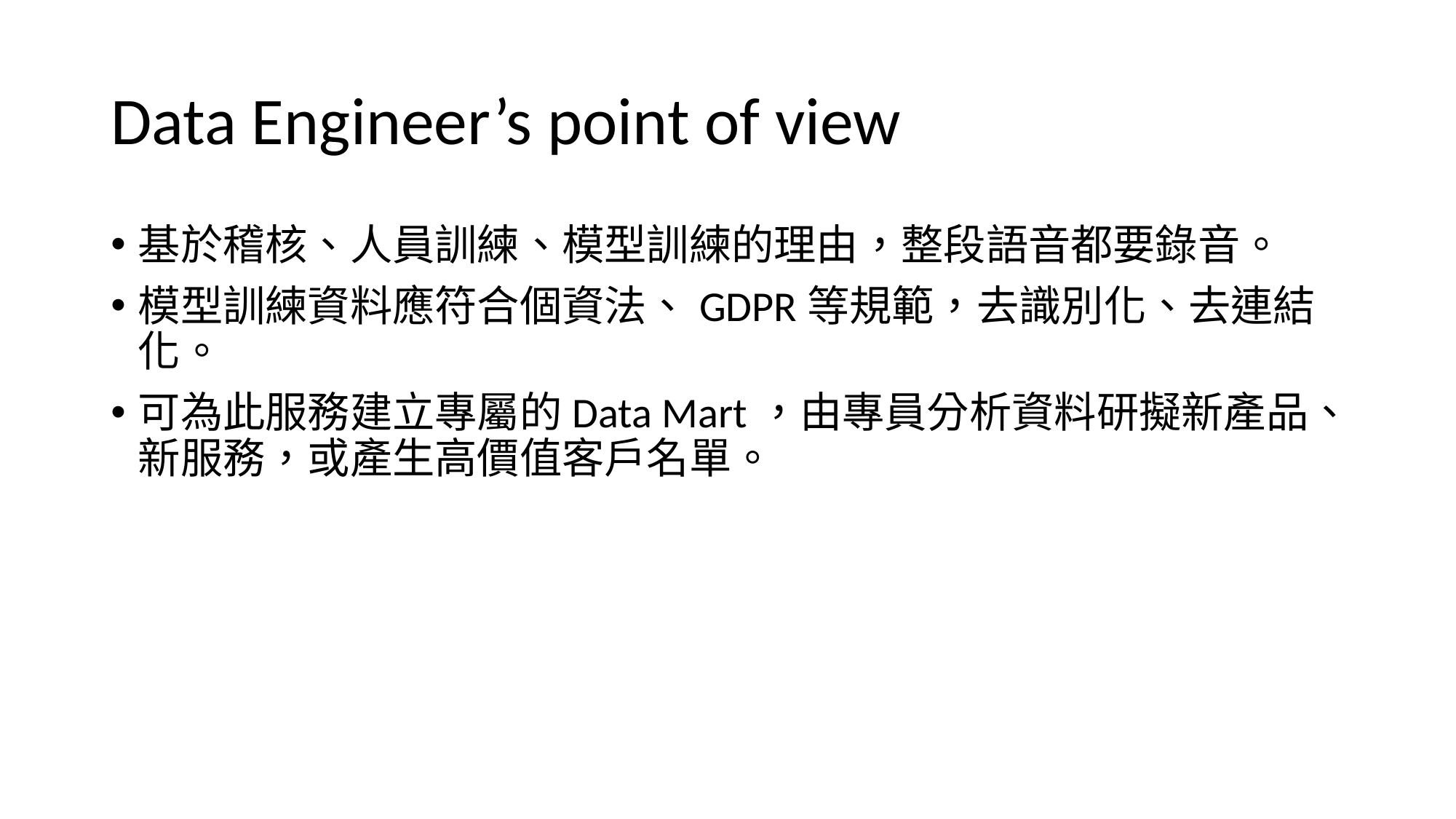

# Data Engineer’s point of view
基於稽核、人員訓練、模型訓練的理由，整段語音都要錄音。
模型訓練資料應符合個資法、GDPR等規範，去識別化、去連結化。
可為此服務建立專屬的Data Mart，由專員分析資料研擬新產品、新服務，或產生高價值客戶名單。